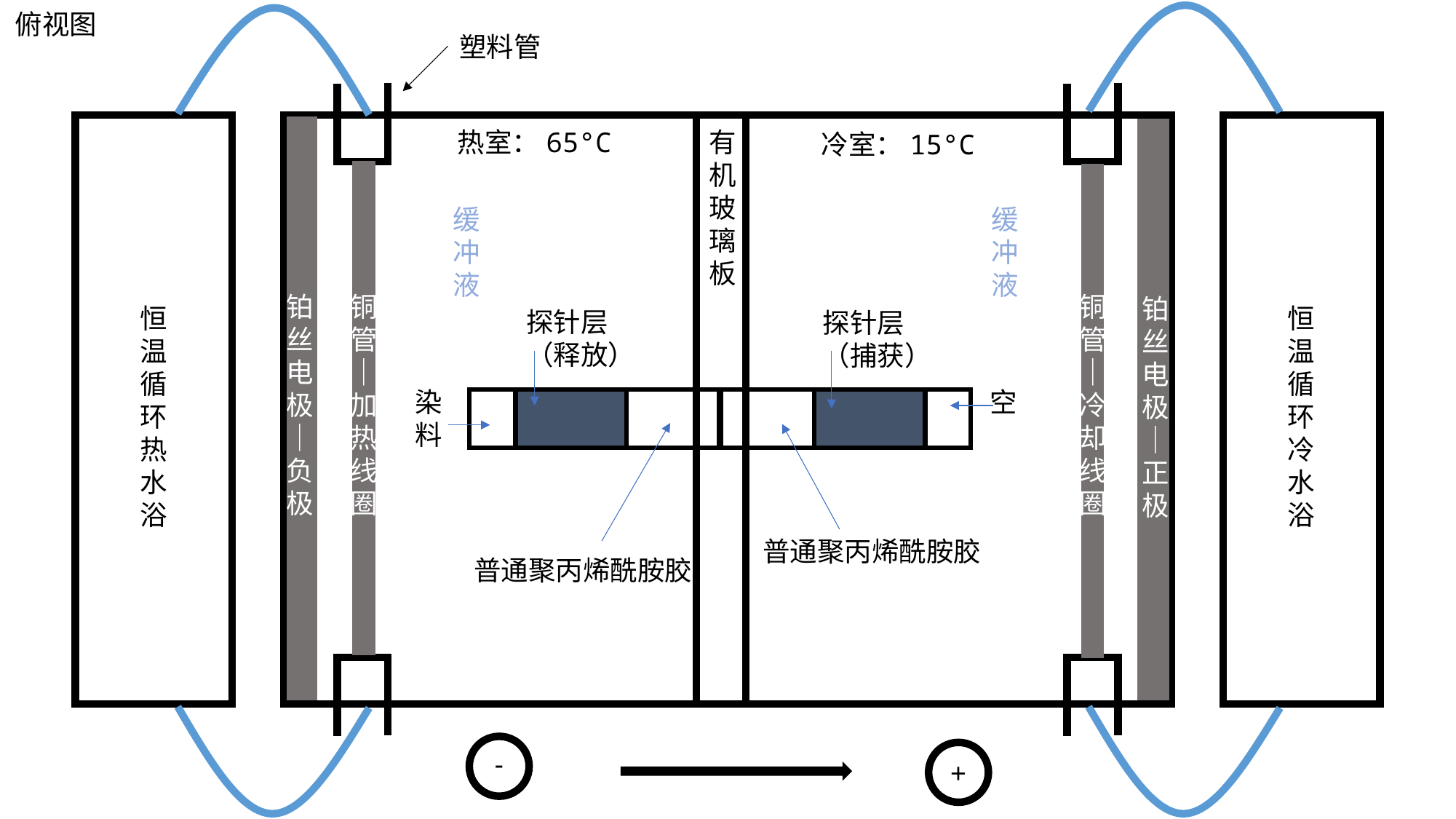

俯视图

塑料管

有
机
玻
璃
板

热室：65°C
冷室：15°C

缓
冲
液
缓
冲
液
铂
丝
电
极
｜
负
极
铜
管
｜
加
热
线
圈
铜
管
｜
冷
却
线
圈
铂
丝
电
极
｜
正
极
恒
温
循
环
热
水
浴
恒
温
循
环
冷
水
浴
探针层
（释放）
探针层
（捕获）
空
染
料

普通聚丙烯酰胺胶
普通聚丙烯酰胺胶

-

+